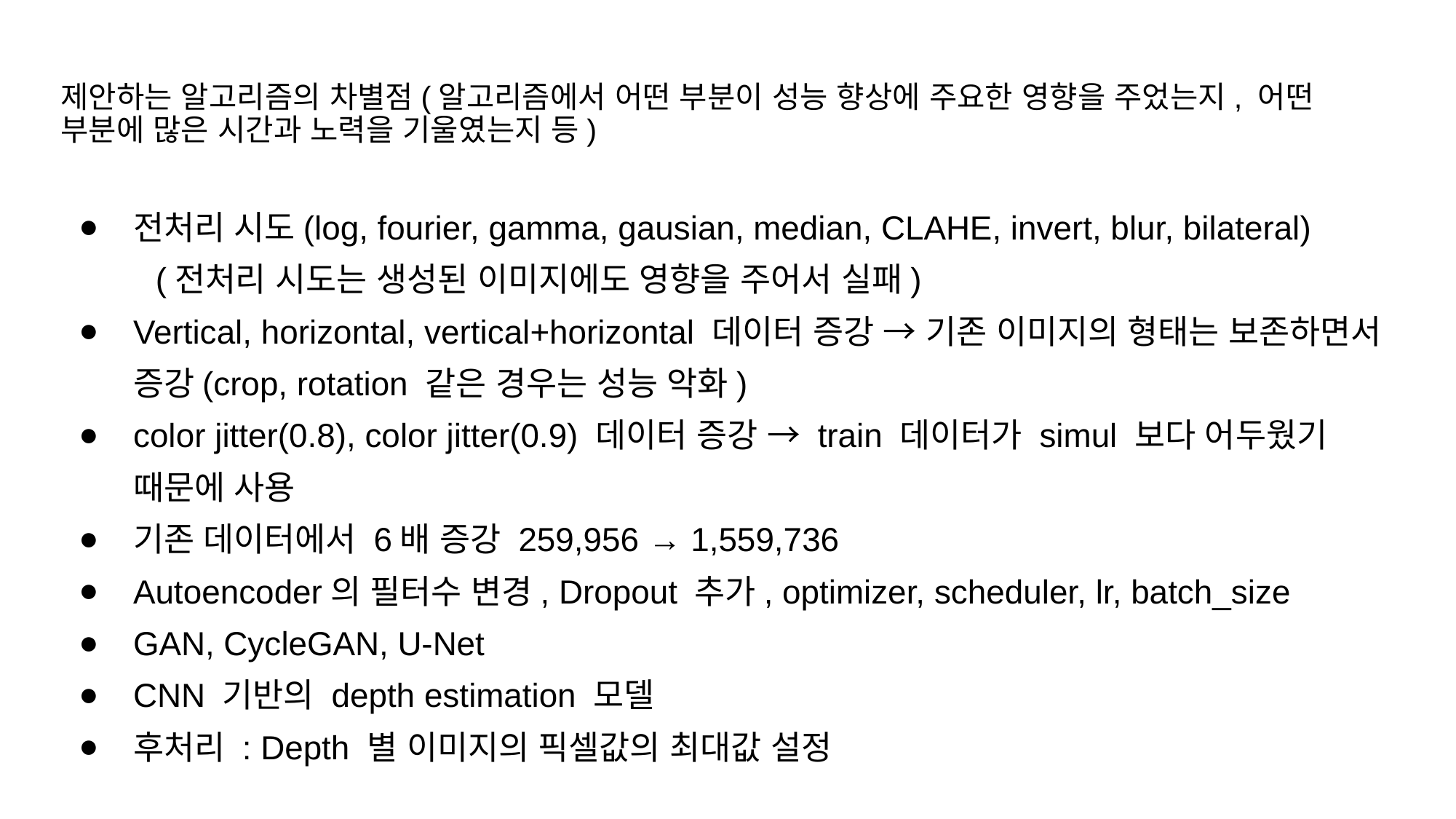

# 제안하는 알고리즘의 차별점(알고리즘에서 어떤 부분이 성능 향상에 주요한 영향을 주었는지, 어떤 부분에 많은 시간과 노력을 기울였는지 등)
전처리 시도(log, fourier, gamma, gausian, median, CLAHE, invert, blur, bilateral)
(전처리 시도는 생성된 이미지에도 영향을 주어서 실패)
Vertical, horizontal, vertical+horizontal 데이터 증강 → 기존 이미지의 형태는 보존하면서 증강(crop, rotation 같은 경우는 성능 악화)
color jitter(0.8), color jitter(0.9) 데이터 증강 → train 데이터가 simul 보다 어두웠기 때문에 사용
기존 데이터에서 6배 증강 259,956 → 1,559,736
Autoencoder의 필터수 변경, Dropout 추가, optimizer, scheduler, lr, batch_size
GAN, CycleGAN, U-Net
CNN 기반의 depth estimation 모델
후처리 : Depth 별 이미지의 픽셀값의 최대값 설정